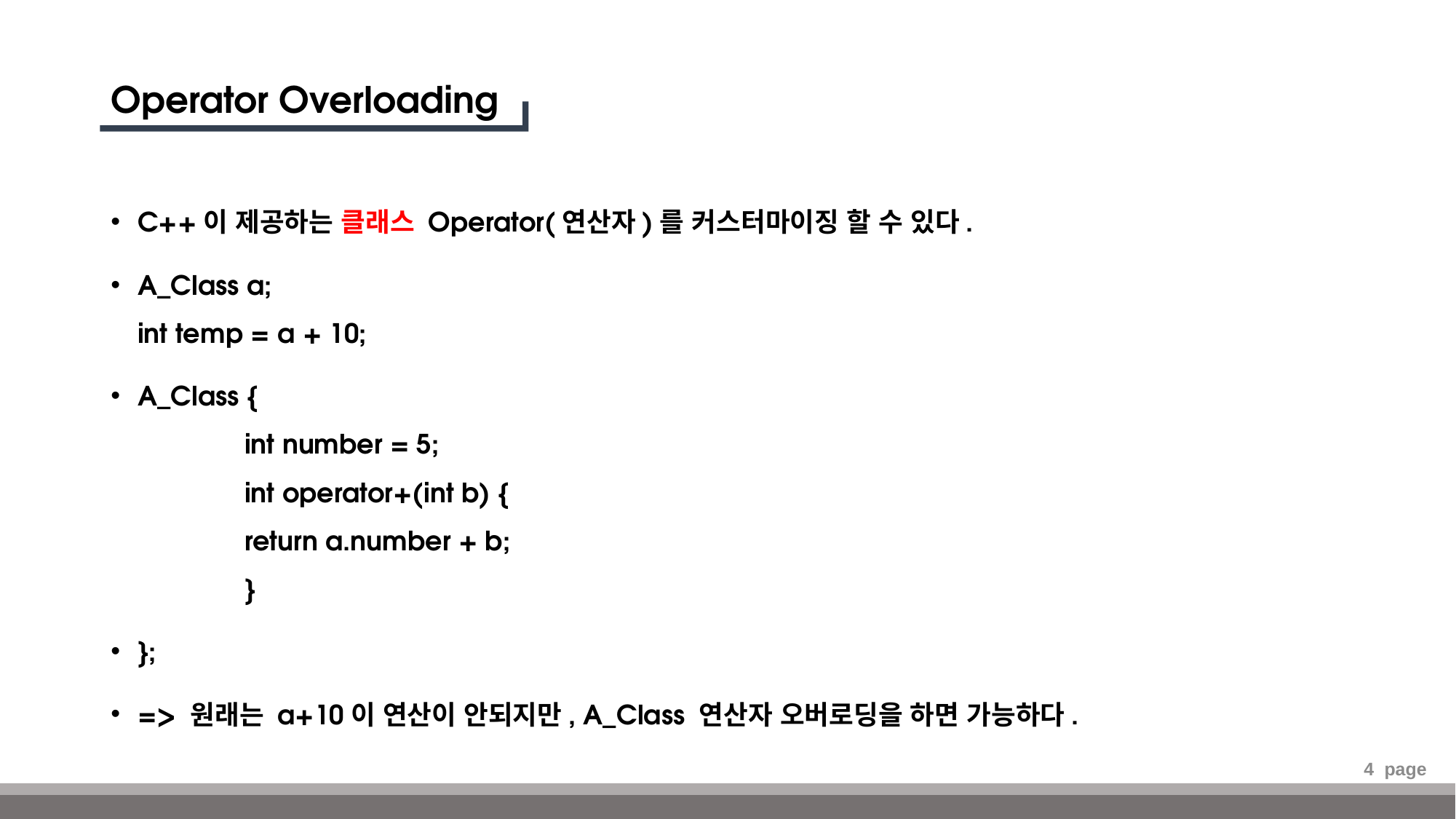

# Operator Overloading

C++이 제공하는 클래스 Operator(연산자)를 커스터마이징 할 수 있다.
A_Class a;
int temp = a + 10;
A_Class {
	int number = 5;
	int operator+(int b) {
		return a.number + b;
	}
};
=> 원래는 a+10이 연산이 안되지만, A_Class 연산자 오버로딩을 하면 가능하다.
4